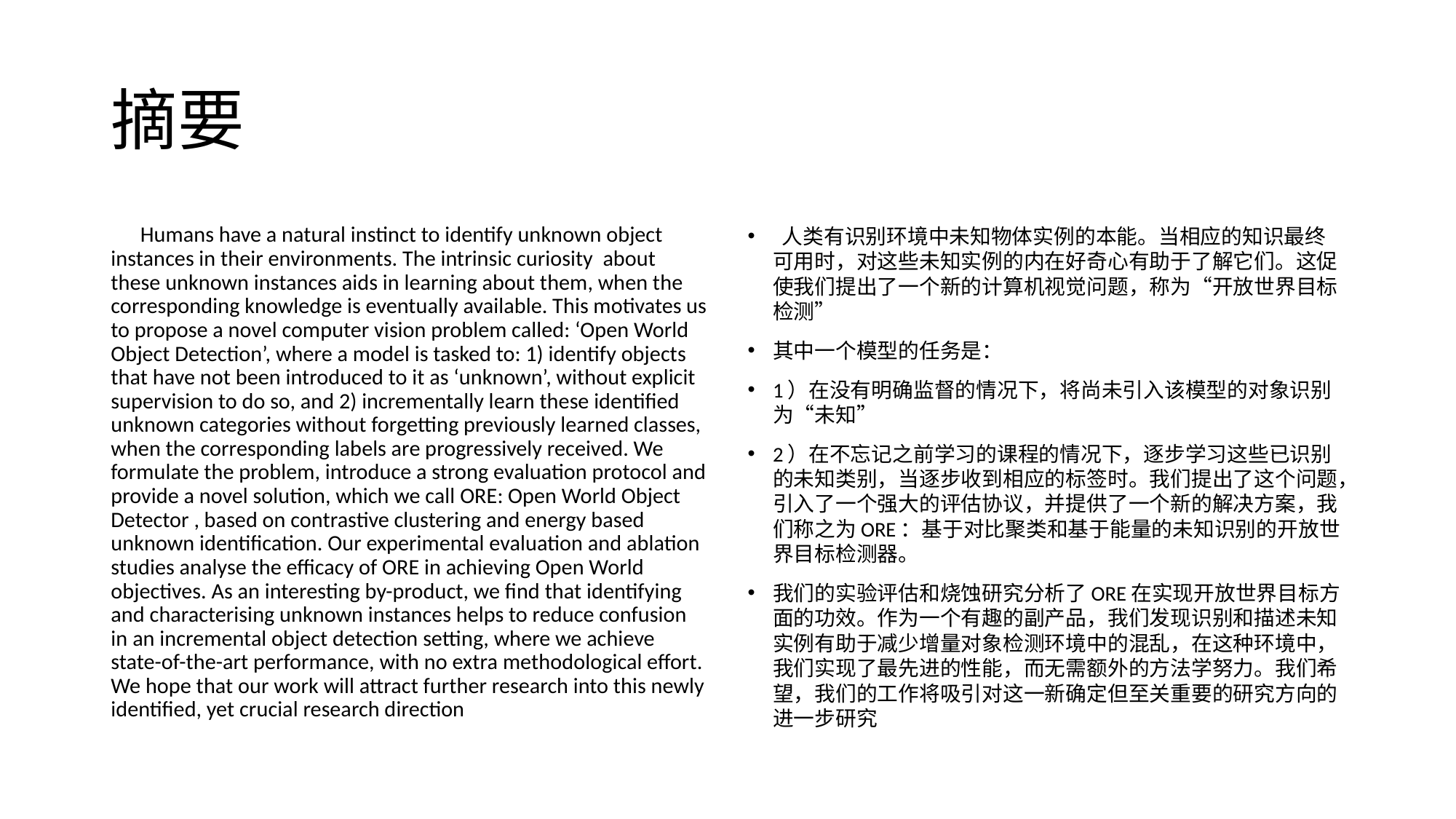

# 摘要
      Humans have a natural instinct to identify unknown object instances in their environments. The intrinsic curiosity  about these unknown instances aids in learning about them, when the corresponding knowledge is eventually available. This motivates us to propose a novel computer vision problem called: ‘Open World Object Detection’, where a model is tasked to: 1) identify objects that have not been introduced to it as ‘unknown’, without explicit supervision to do so, and 2) incrementally learn these identified unknown categories without forgetting previously learned classes, when the corresponding labels are progressively received. We formulate the problem, introduce a strong evaluation protocol and provide a novel solution, which we call ORE: Open World Object Detector , based on contrastive clustering and energy based unknown identification. Our experimental evaluation and ablation studies analyse the efficacy of ORE in achieving Open World objectives. As an interesting by-product, we find that identifying and characterising unknown instances helps to reduce confusion in an incremental object detection setting, where we achieve state-of-the-art performance, with no extra methodological effort. We hope that our work will attract further research into this newly identified, yet crucial research direction
 人类有识别环境中未知物体实例的本能。当相应的知识最终可用时，对这些未知实例的内在好奇心有助于了解它们。这促使我们提出了一个新的计算机视觉问题，称为“开放世界目标检测”
其中一个模型的任务是：
1）在没有明确监督的情况下，将尚未引入该模型的对象识别为“未知”
2）在不忘记之前学习的课程的情况下，逐步学习这些已识别的未知类别，当逐步收到相应的标签时。我们提出了这个问题，引入了一个强大的评估协议，并提供了一个新的解决方案，我们称之为ORE：基于对比聚类和基于能量的未知识别的开放世界目标检测器。
我们的实验评估和烧蚀研究分析了ORE在实现开放世界目标方面的功效。作为一个有趣的副产品，我们发现识别和描述未知实例有助于减少增量对象检测环境中的混乱，在这种环境中，我们实现了最先进的性能，而无需额外的方法学努力。我们希望，我们的工作将吸引对这一新确定但至关重要的研究方向的进一步研究